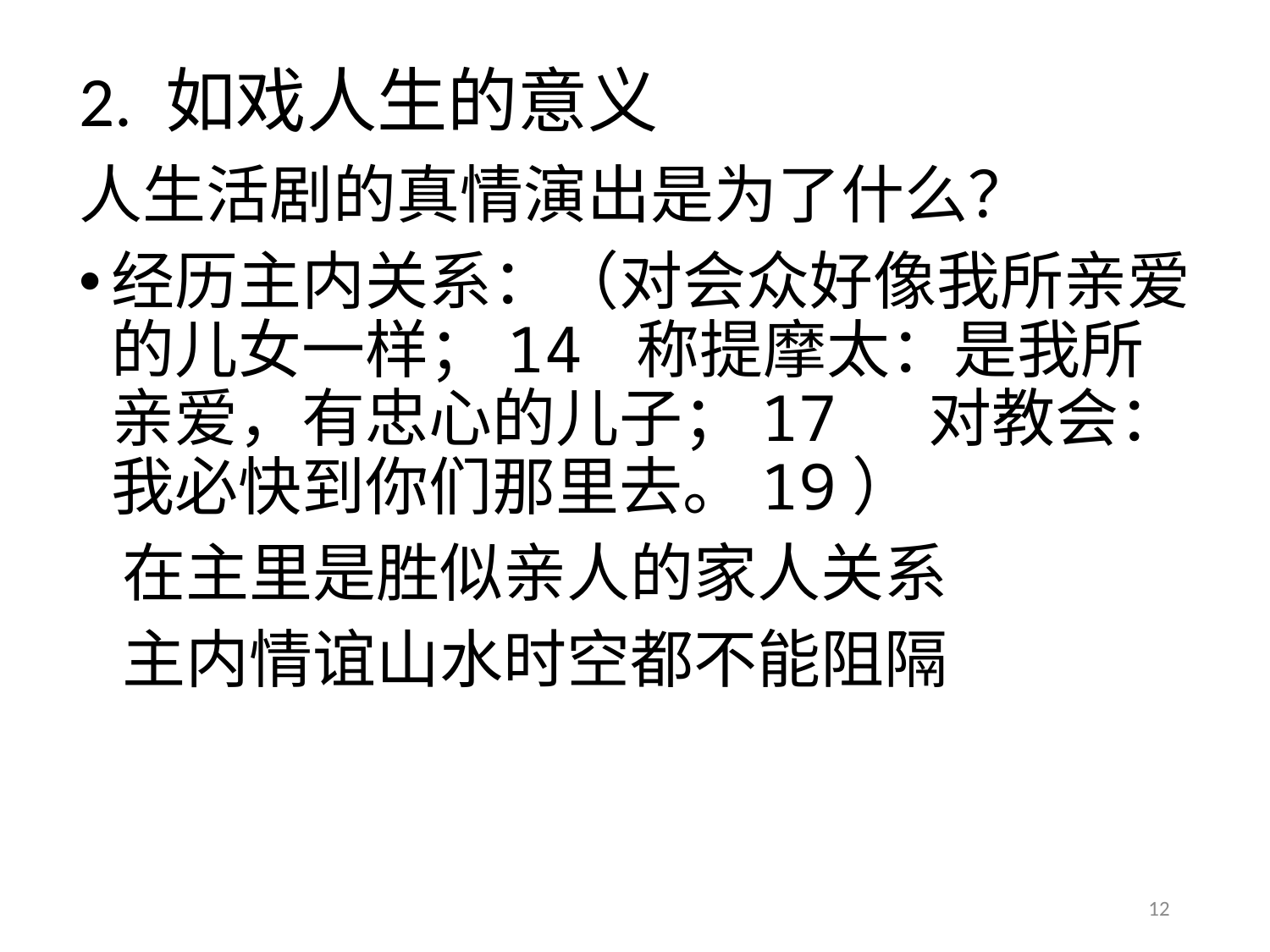

# 2. 如戏人生的意义
人生活剧的真情演出是为了什么？
经历主内关系：（对会众好像我所亲爱的儿女一样；14 称提摩太：是我所亲爱，有忠心的儿子；17  对教会：我必快到你们那里去。19）
  在主里是胜似亲人的家人关系
  主内情谊山水时空都不能阻隔
12